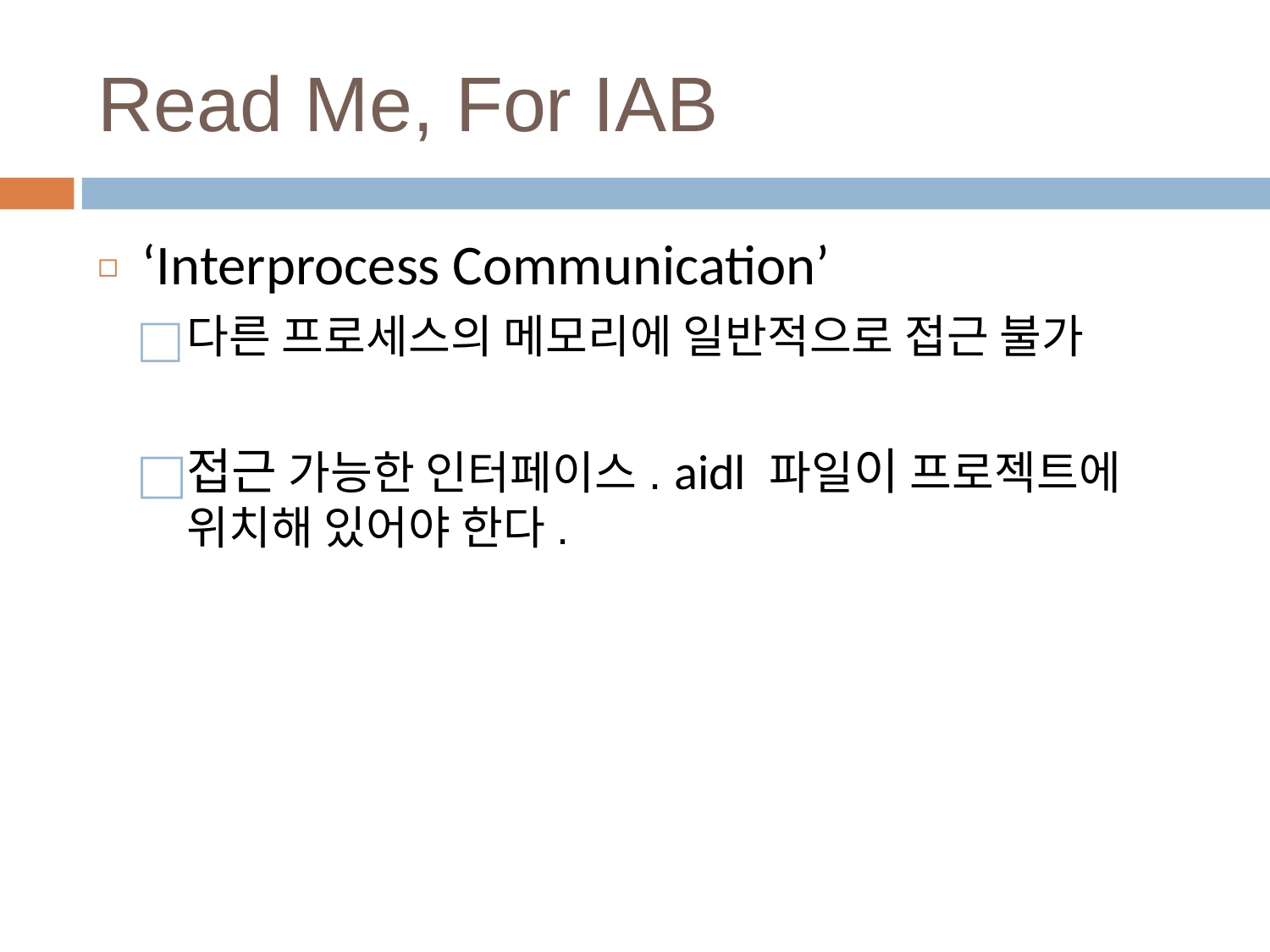

# Read Me, For IAB
‘Interprocess Communication’
다른 프로세스의 메모리에 일반적으로 접근 불가

접근 가능한 인터페이스. aidl 파일이 프로젝트에 위치해 있어야 한다.